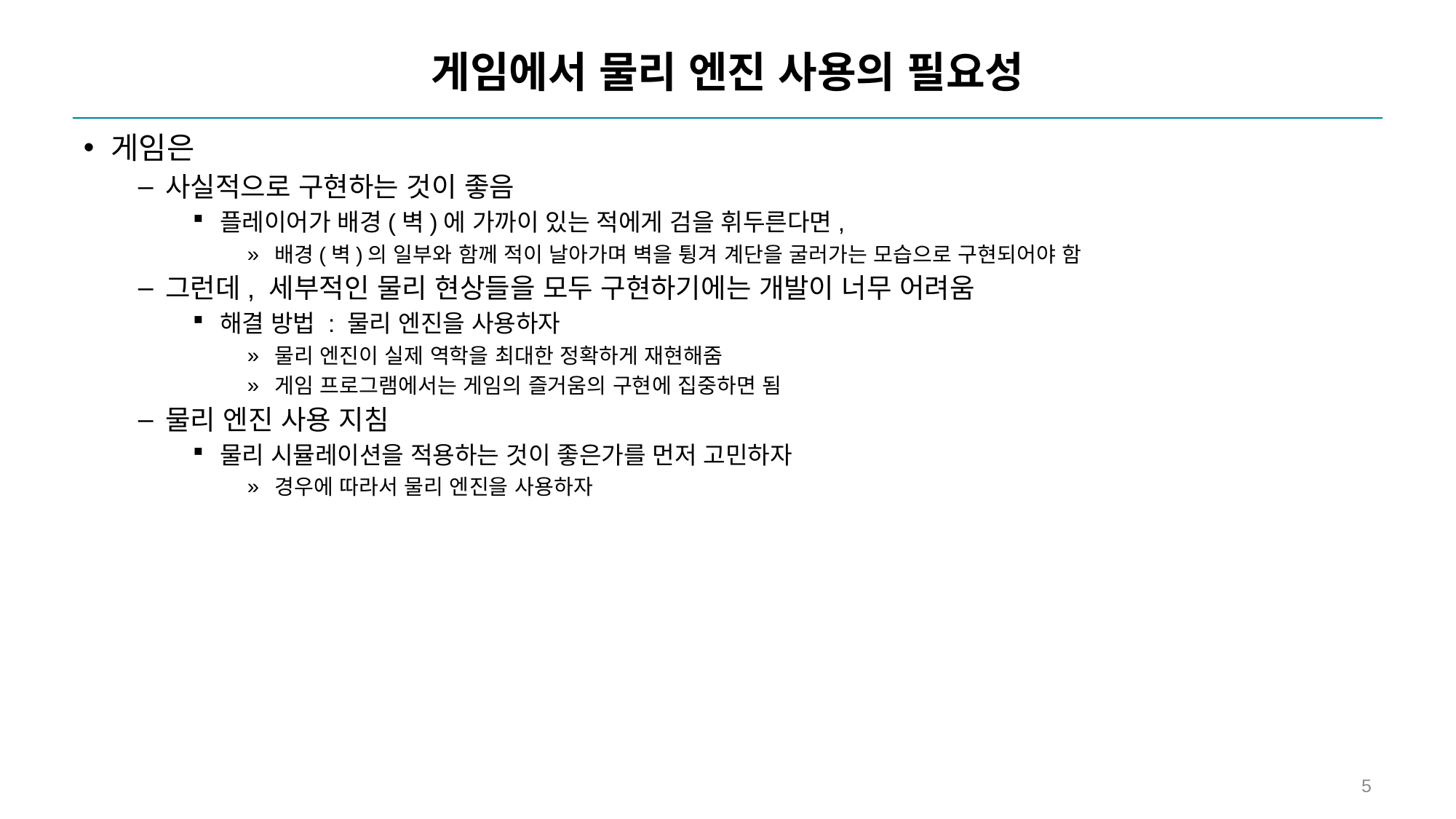

# 게임에서 물리 엔진 사용의 필요성
게임은
사실적으로 구현하는 것이 좋음
플레이어가 배경(벽)에 가까이 있는 적에게 검을 휘두른다면,
배경(벽)의 일부와 함께 적이 날아가며 벽을 튕겨 계단을 굴러가는 모습으로 구현되어야 함
그런데, 세부적인 물리 현상들을 모두 구현하기에는 개발이 너무 어려움
해결 방법 : 물리 엔진을 사용하자
물리 엔진이 실제 역학을 최대한 정확하게 재현해줌
게임 프로그램에서는 게임의 즐거움의 구현에 집중하면 됨
물리 엔진 사용 지침
물리 시뮬레이션을 적용하는 것이 좋은가를 먼저 고민하자
경우에 따라서 물리 엔진을 사용하자

5